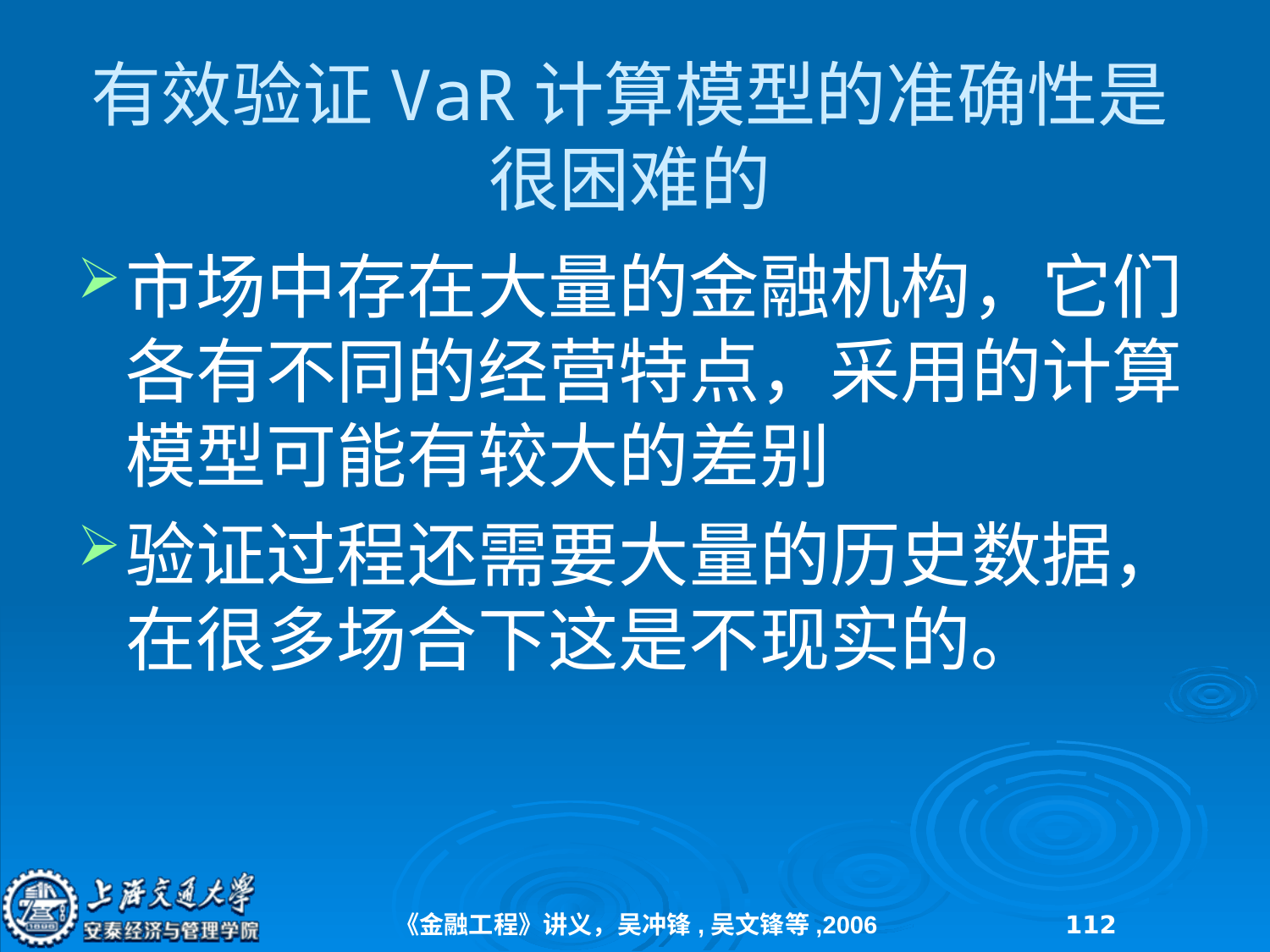

# 有效验证VaR计算模型的准确性是很困难的
市场中存在大量的金融机构，它们各有不同的经营特点，采用的计算模型可能有较大的差别
验证过程还需要大量的历史数据，在很多场合下这是不现实的。